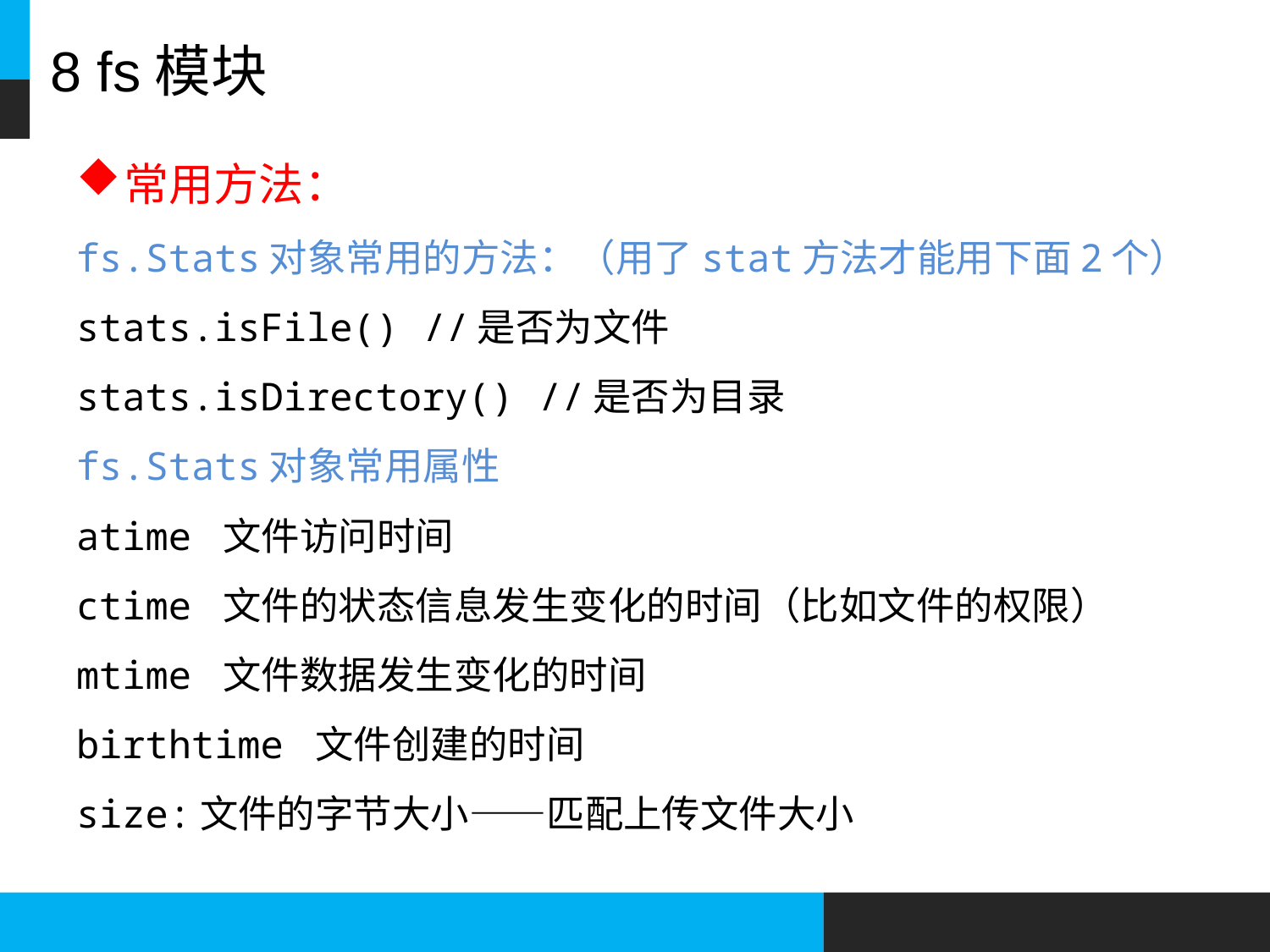

# 8 fs模块
常用方法：
fs.Stats对象常用的方法：（用了stat方法才能用下面2个）
stats.isFile()	//是否为文件
stats.isDirectory()	//是否为目录
fs.Stats对象常用属性
atime 文件访问时间
ctime 文件的状态信息发生变化的时间（比如文件的权限）
mtime 文件数据发生变化的时间
birthtime 文件创建的时间
size:文件的字节大小——匹配上传文件大小